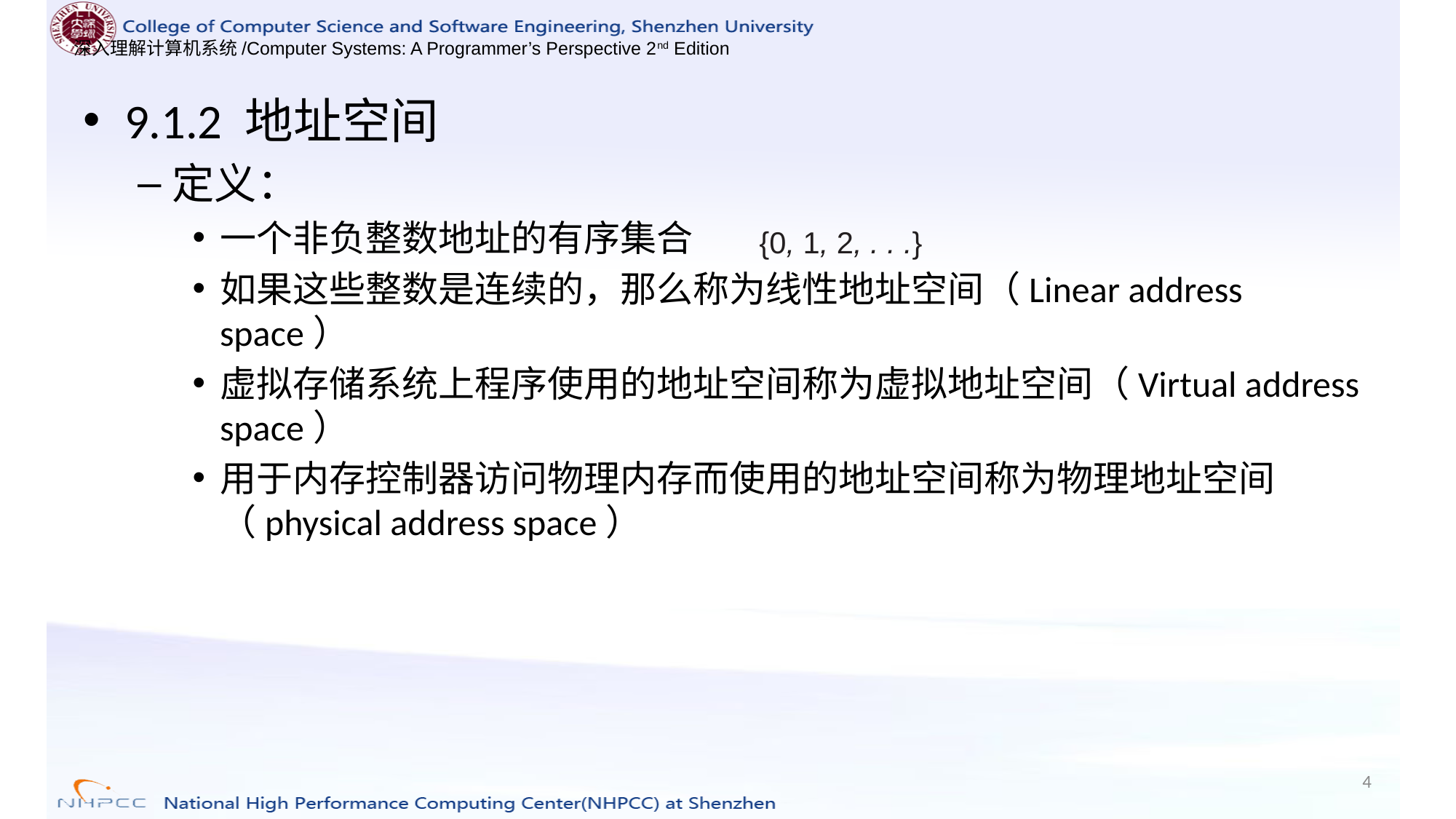

9.1.2 地址空间
定义：
一个非负整数地址的有序集合
如果这些整数是连续的，那么称为线性地址空间（Linear address space）
虚拟存储系统上程序使用的地址空间称为虚拟地址空间（Virtual address space）
用于内存控制器访问物理内存而使用的地址空间称为物理地址空间（physical address space）
{0, 1, 2, . . .}
4